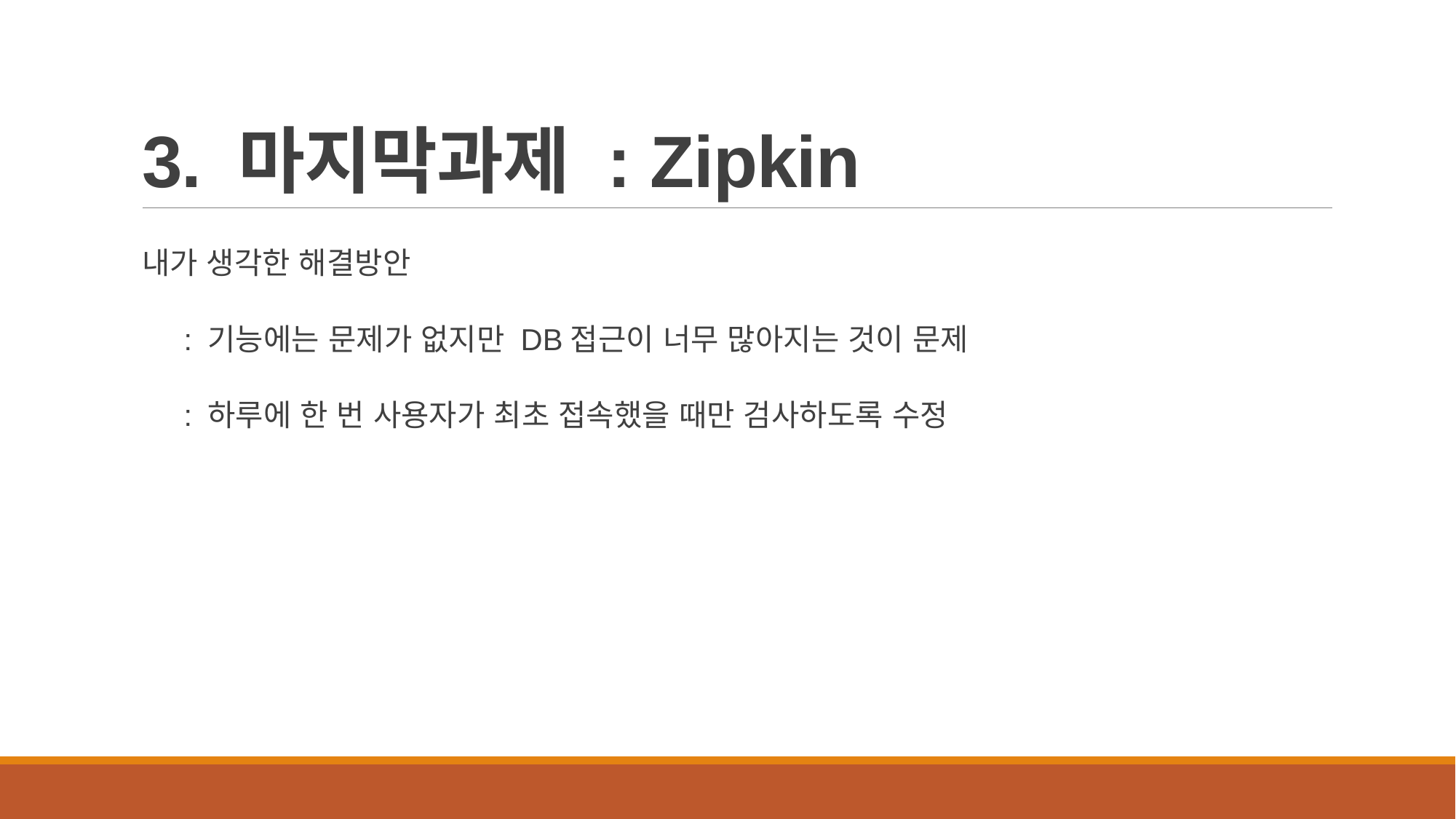

# 3. 마지막과제 : Zipkin
내가 생각한 해결방안
     : 기능에는 문제가 없지만 DB접근이 너무 많아지는 것이 문제
     : 하루에 한 번 사용자가 최초 접속했을 때만 검사하도록 수정